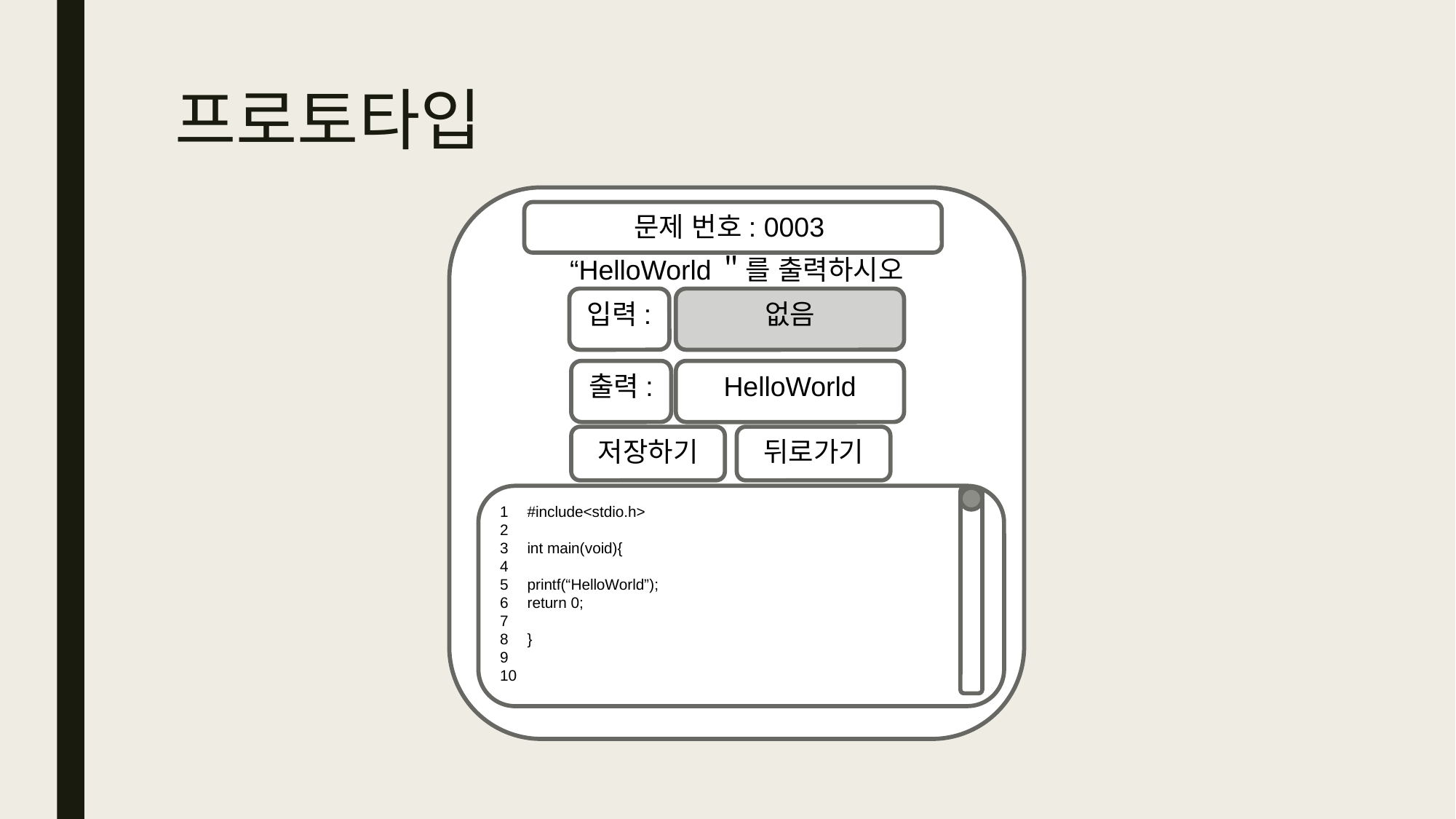

# 프로토타입

“HelloWorld＂를 출력하시오

문제 번호: 0003
입력:

없음
출력:

HelloWorld
저장하기

뒤로가기

#include<stdio.h>
2
int main(void){
4
printf(“HelloWorld”);
return 0;
7
}
9
10